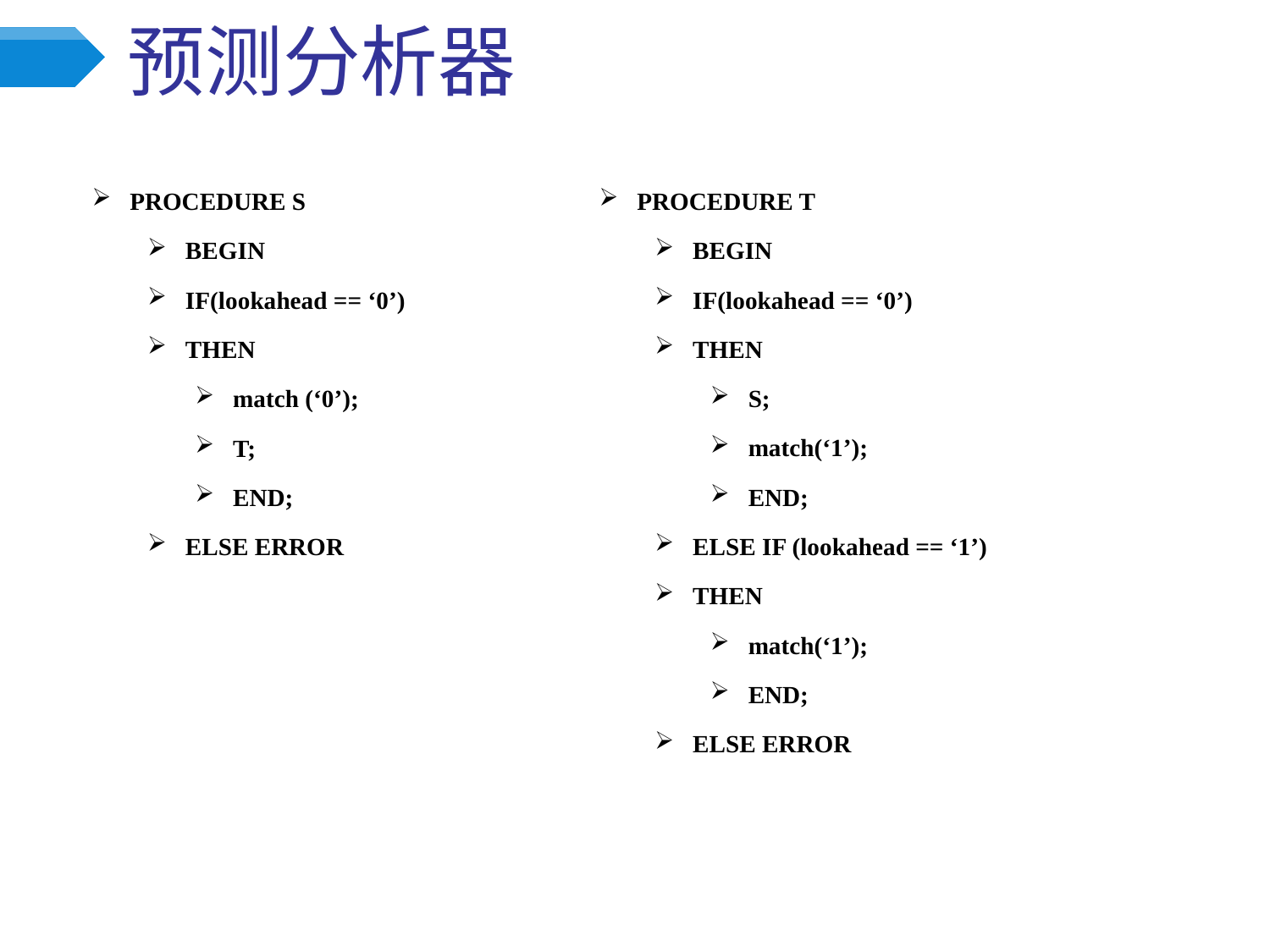

# 预测分析器
PROCEDURE S
BEGIN
IF(lookahead == ‘0’)
THEN
match (‘0’);
T;
END;
ELSE ERROR

PROCEDURE T
BEGIN
IF(lookahead == ‘0’)
THEN
S;
match(‘1’);
END;
ELSE IF (lookahead == ‘1’)
THEN
match(‘1’);
END;
ELSE ERROR